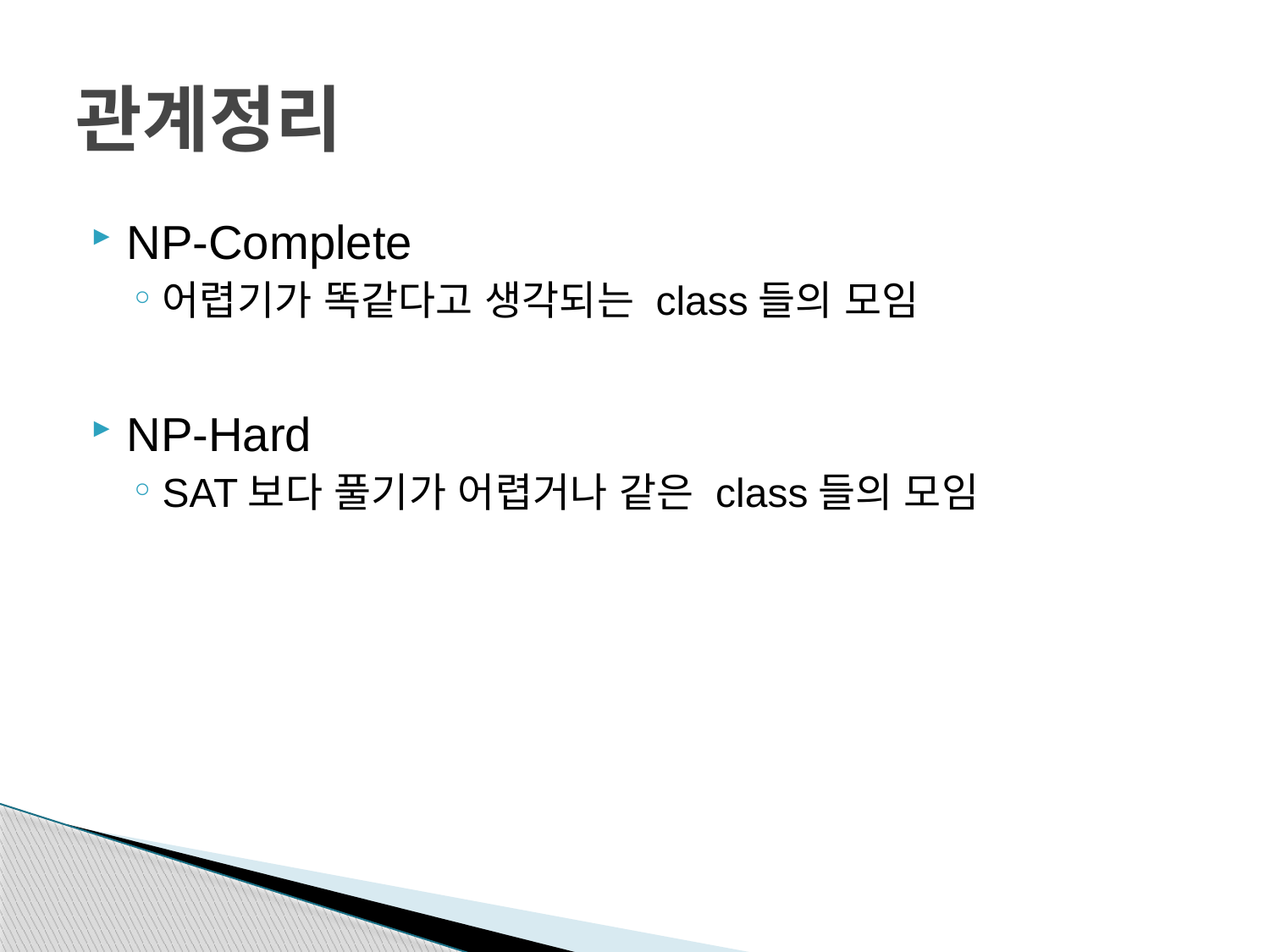

# 관계정리
NP-Complete
어렵기가 똑같다고 생각되는 class들의 모임

NP-Hard
SAT보다 풀기가 어렵거나 같은 class들의 모임